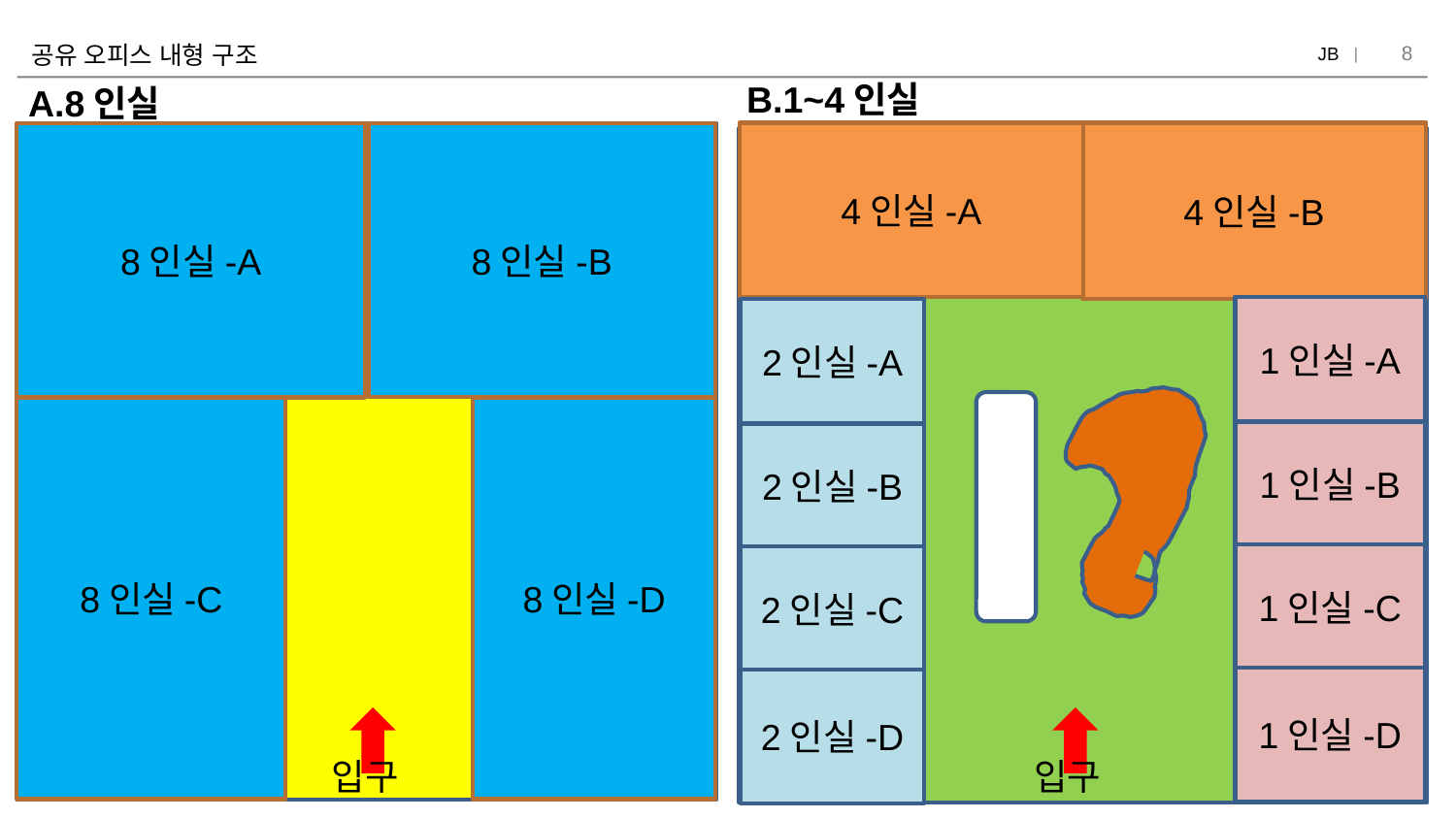

8
JB
# 공유 오피스 내형 구조
B.1~4인실
A.8인실
4인실-A
4인실-B

8인실-A

8인실-B

1인실-A
2인실-A

8인실-C
8인실-D
1인실-B
2인실-B
1인실-C
2인실-C
1인실-D
2인실-D

입구

입구